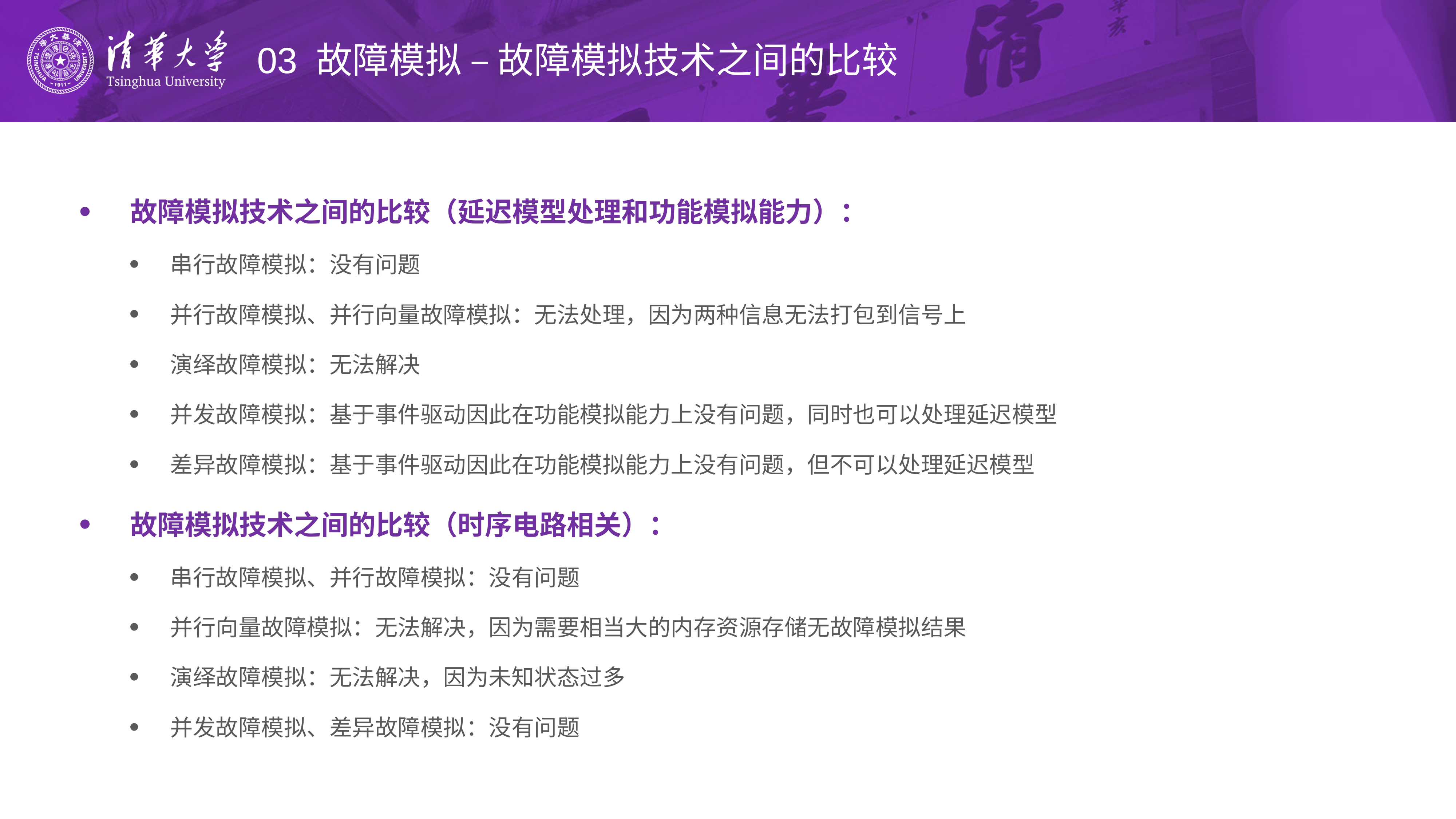

# 03 故障模拟 – 故障模拟技术之间的比较
故障模拟技术之间的比较（延迟模型处理和功能模拟能力）：
串行故障模拟：没有问题
并行故障模拟、并行向量故障模拟：无法处理，因为两种信息无法打包到信号上
演绎故障模拟：无法解决
并发故障模拟：基于事件驱动因此在功能模拟能力上没有问题，同时也可以处理延迟模型
差异故障模拟：基于事件驱动因此在功能模拟能力上没有问题，但不可以处理延迟模型
故障模拟技术之间的比较（时序电路相关）：
串行故障模拟、并行故障模拟：没有问题
并行向量故障模拟：无法解决，因为需要相当大的内存资源存储无故障模拟结果
演绎故障模拟：无法解决，因为未知状态过多
并发故障模拟、差异故障模拟：没有问题